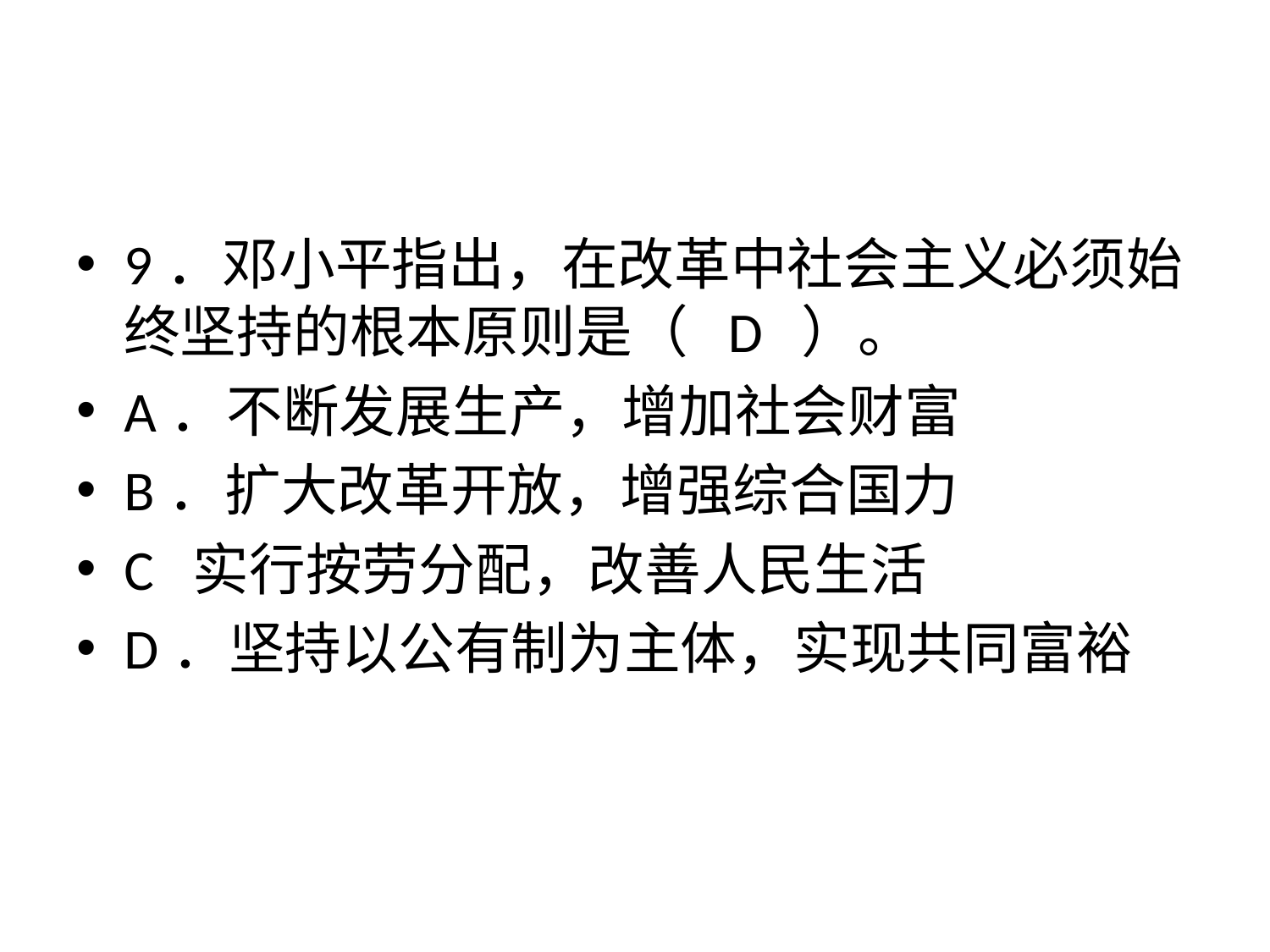

#
9．邓小平指出，在改革中社会主义必须始终坚持的根本原则是（  D  ）。
A．不断发展生产，增加社会财富
B．扩大改革开放，增强综合国力
C  实行按劳分配，改善人民生活
D．坚持以公有制为主体，实现共同富裕